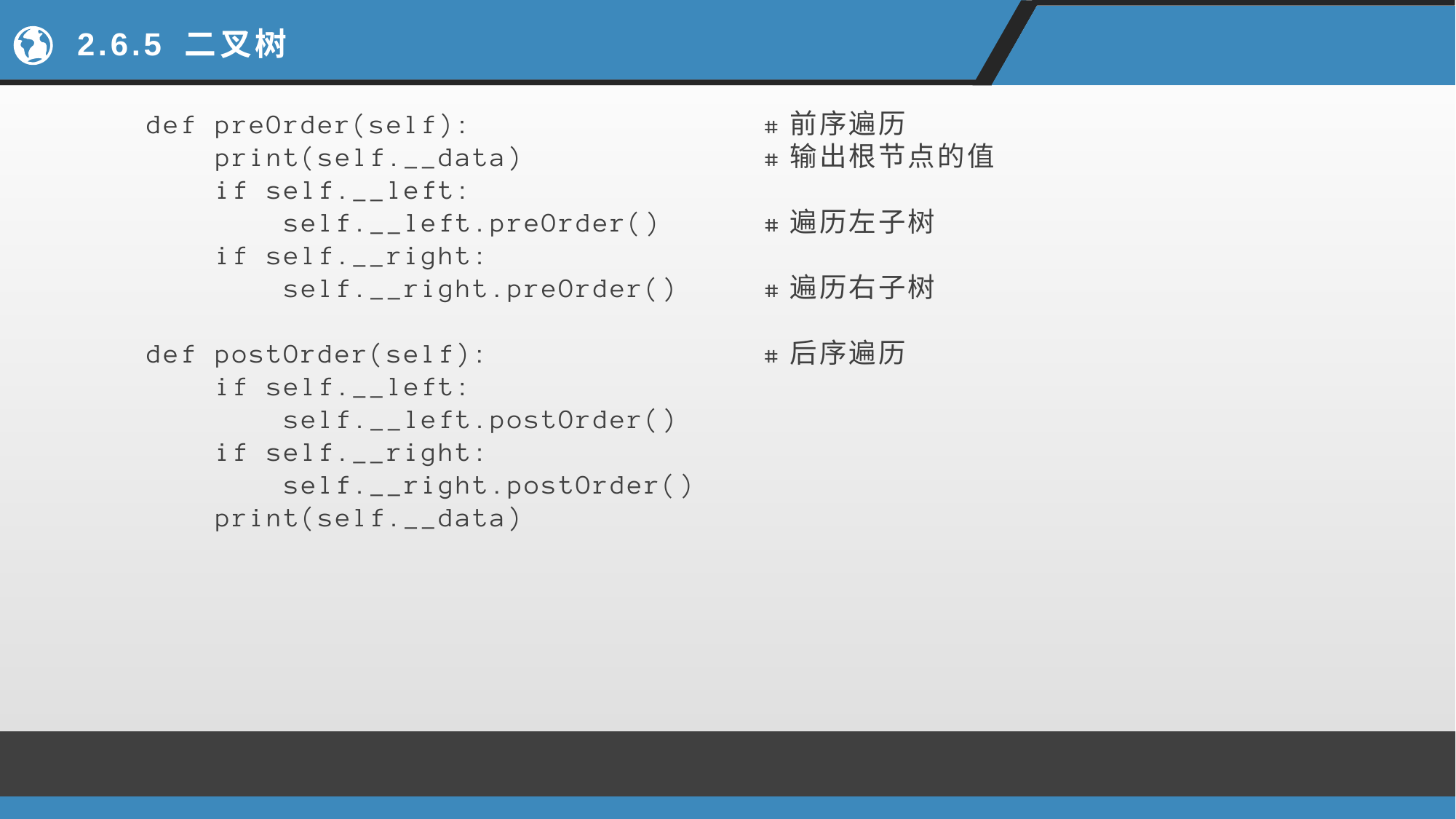

# 2.6.5 二叉树

    def preOrder(self):                 #前序遍历
        print(self.__data)              #输出根节点的值
        if self.__left:
            self.__left.preOrder()      #遍历左子树
        if self.__right:
            self.__right.preOrder()     #遍历右子树

    def postOrder(self):                #后序遍历
        if self.__left:
            self.__left.postOrder()
        if self.__right:
            self.__right.postOrder()
        print(self.__data)